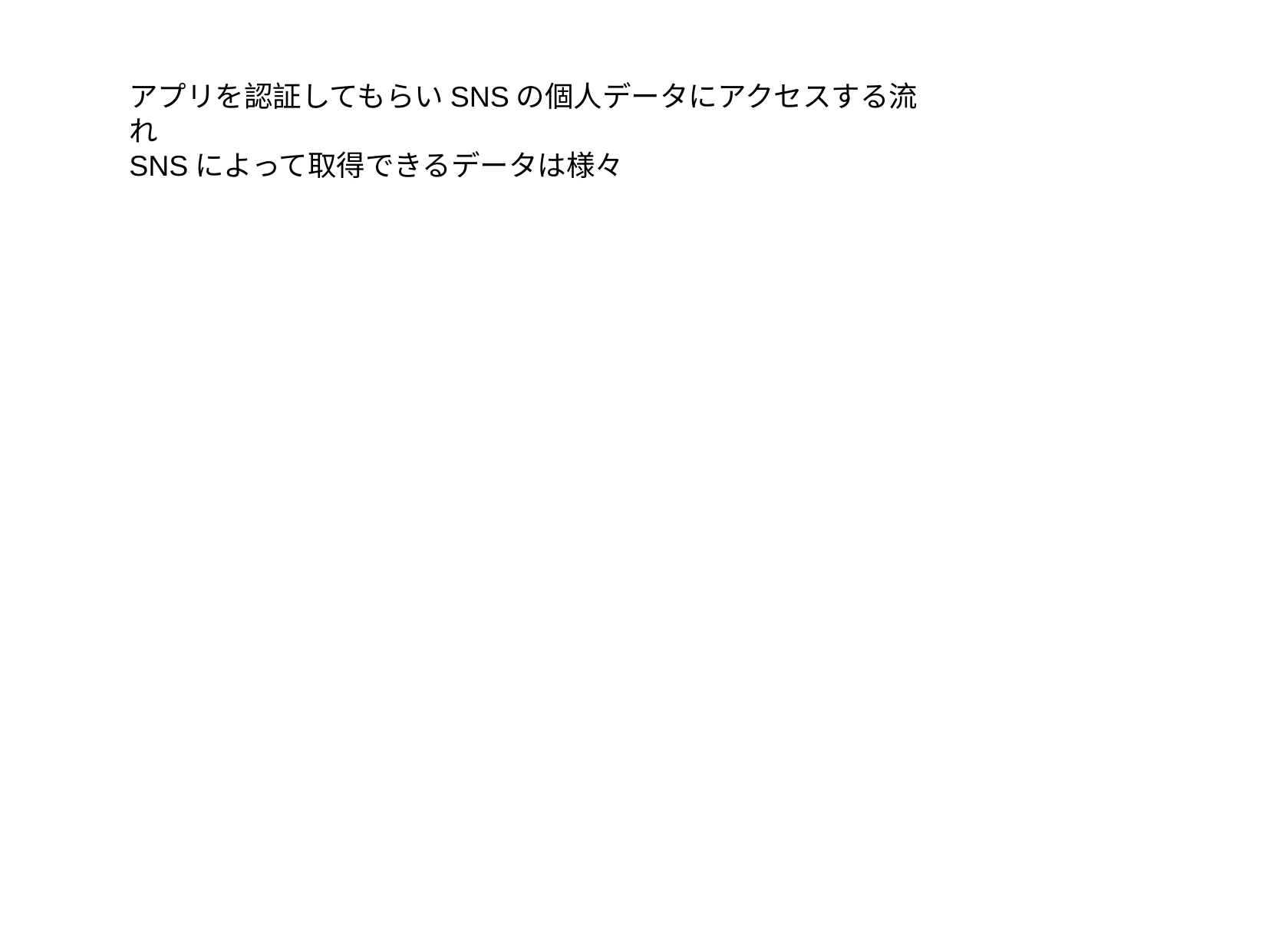

アプリを認証してもらいSNSの個人データにアクセスする流れ
SNSによって取得できるデータは様々